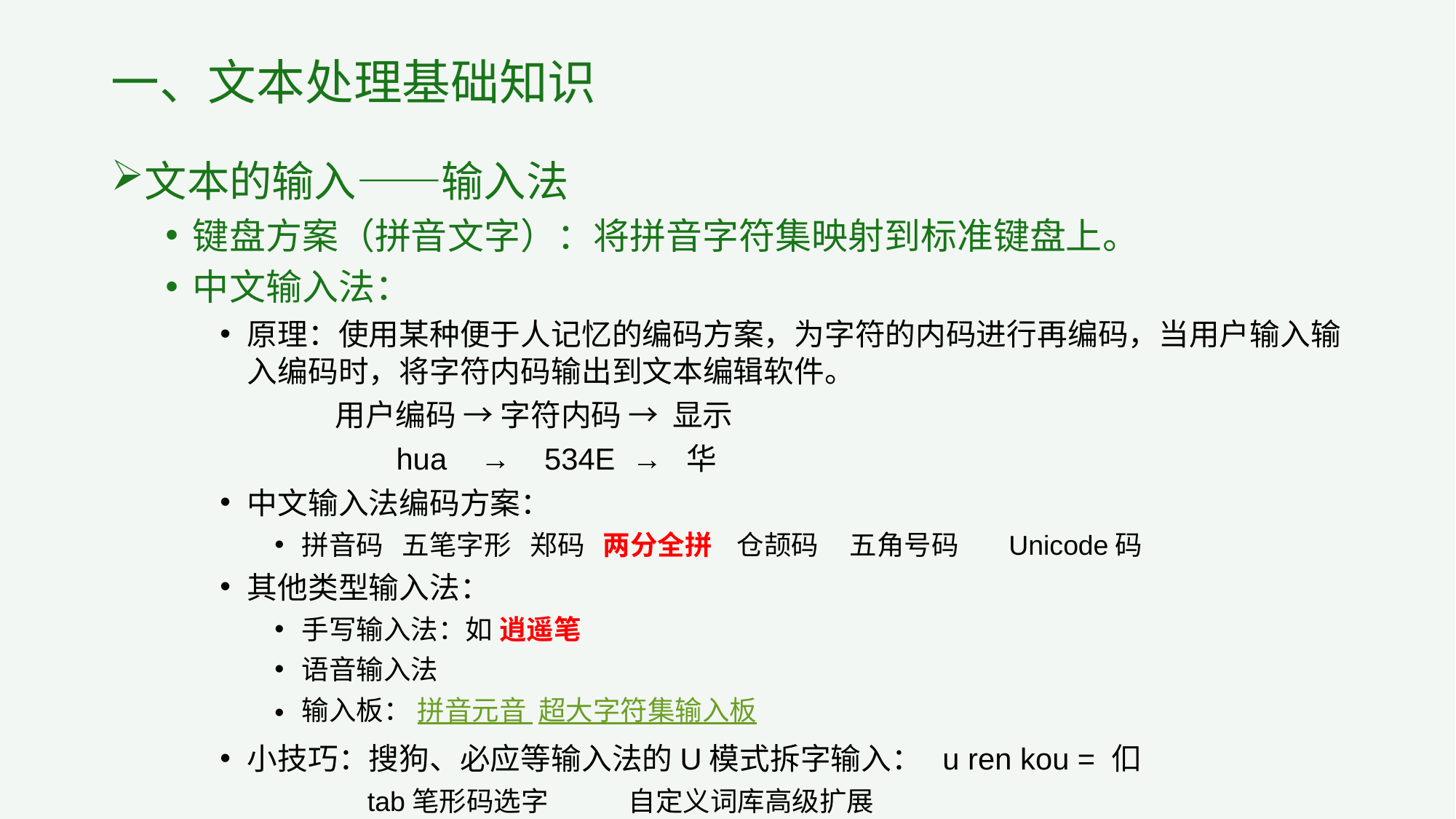

# 一、文本处理基础知识
文本的输入——输入法
键盘方案（拼音文字）：将拼音字符集映射到标准键盘上。
中文输入法：
原理：使用某种便于人记忆的编码方案，为字符的内码进行再编码，当用户输入输入编码时，将字符内码输出到文本编辑软件。
                用户编码 → 字符内码 →  显示
	        hua    →    534E  →  华
中文输入法编码方案：
拼音码   五笔字形   郑码   两分全拼    仓颉码     五角号码       Unicode码
其他类型输入法：
手写输入法：如 逍遥笔
语音输入法
输入板： 拼音元音  超大字符集输入板
小技巧：搜狗、必应等输入法的U模式拆字输入：  u ren kou = 㐰
     tab笔形码选字             自定义词库高级扩展